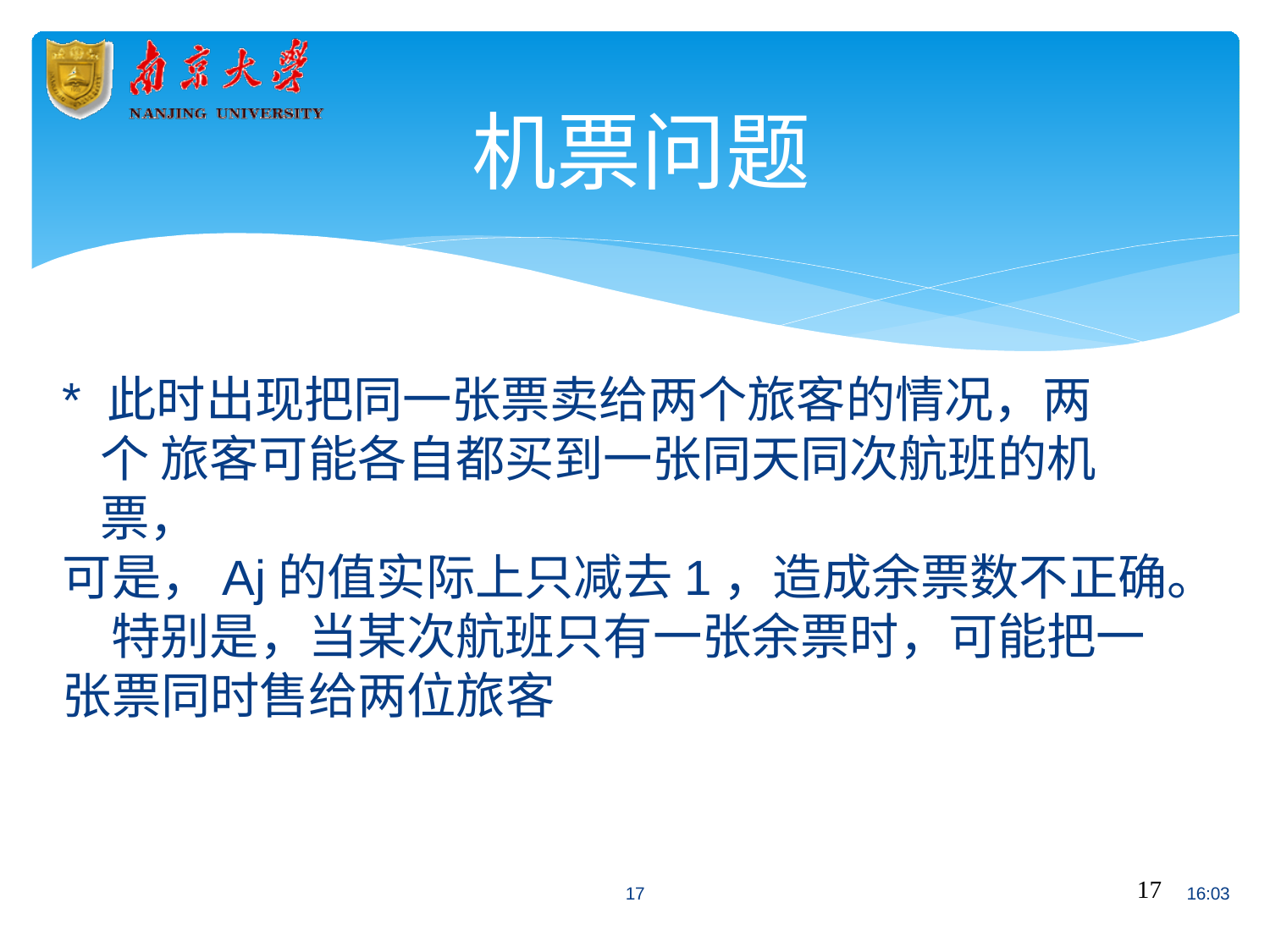

# 机票问题

* 此时出现把同一张票卖给两个旅客的情况，两个 旅客可能各自都买到一张同天同次航班的机票，
可是，Aj的值实际上只减去1，造成余票数不正确。 特别是，当某次航班只有一张余票时，可能把一
张票同时售给两位旅客
17
17
16:03